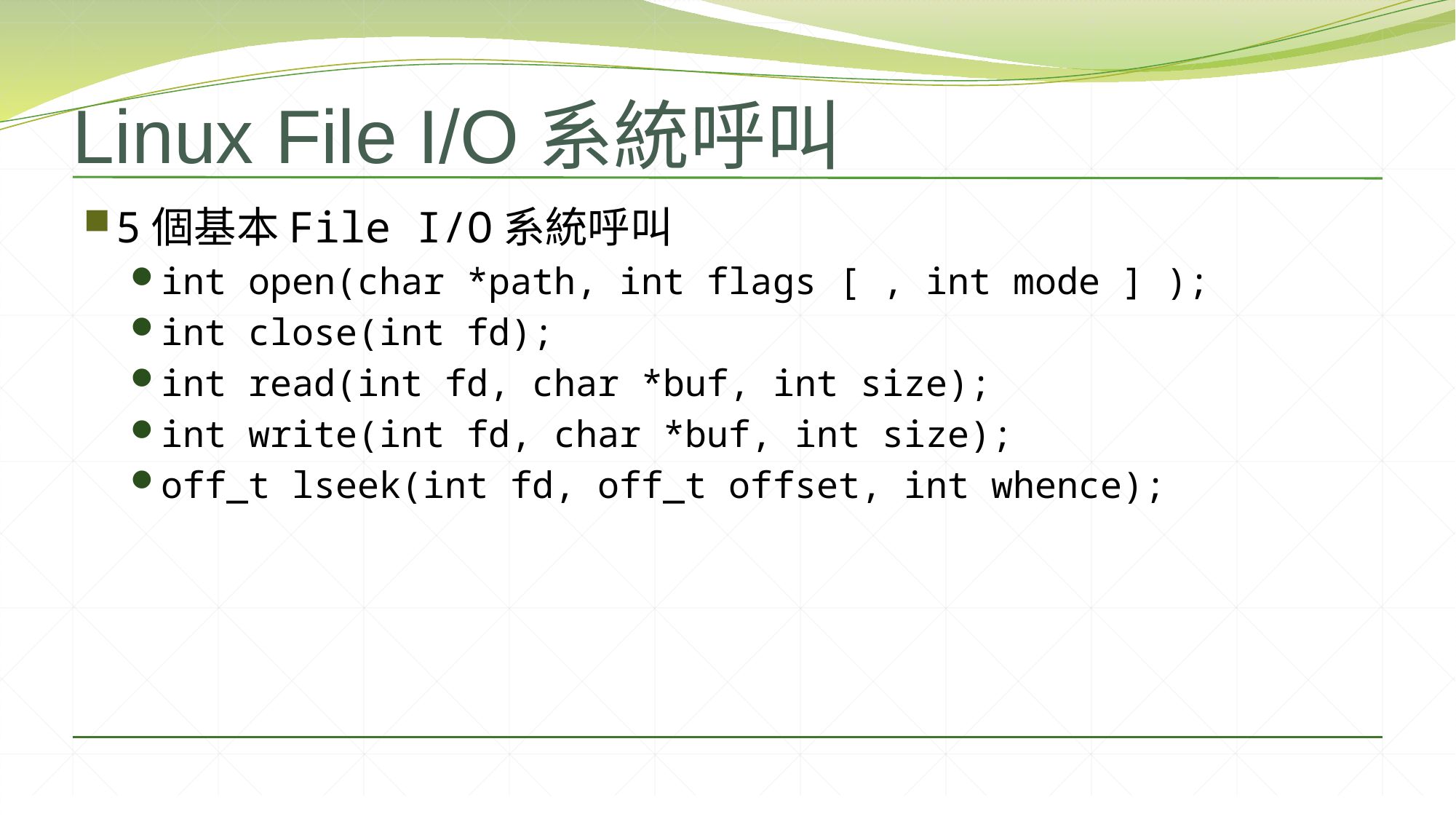

# Linux File I/O系統呼叫
5個基本File I/O系統呼叫
int open(char *path, int flags [ , int mode ] );
int close(int fd);
int read(int fd, char *buf, int size);
int write(int fd, char *buf, int size);
off_t lseek(int fd, off_t offset, int whence);